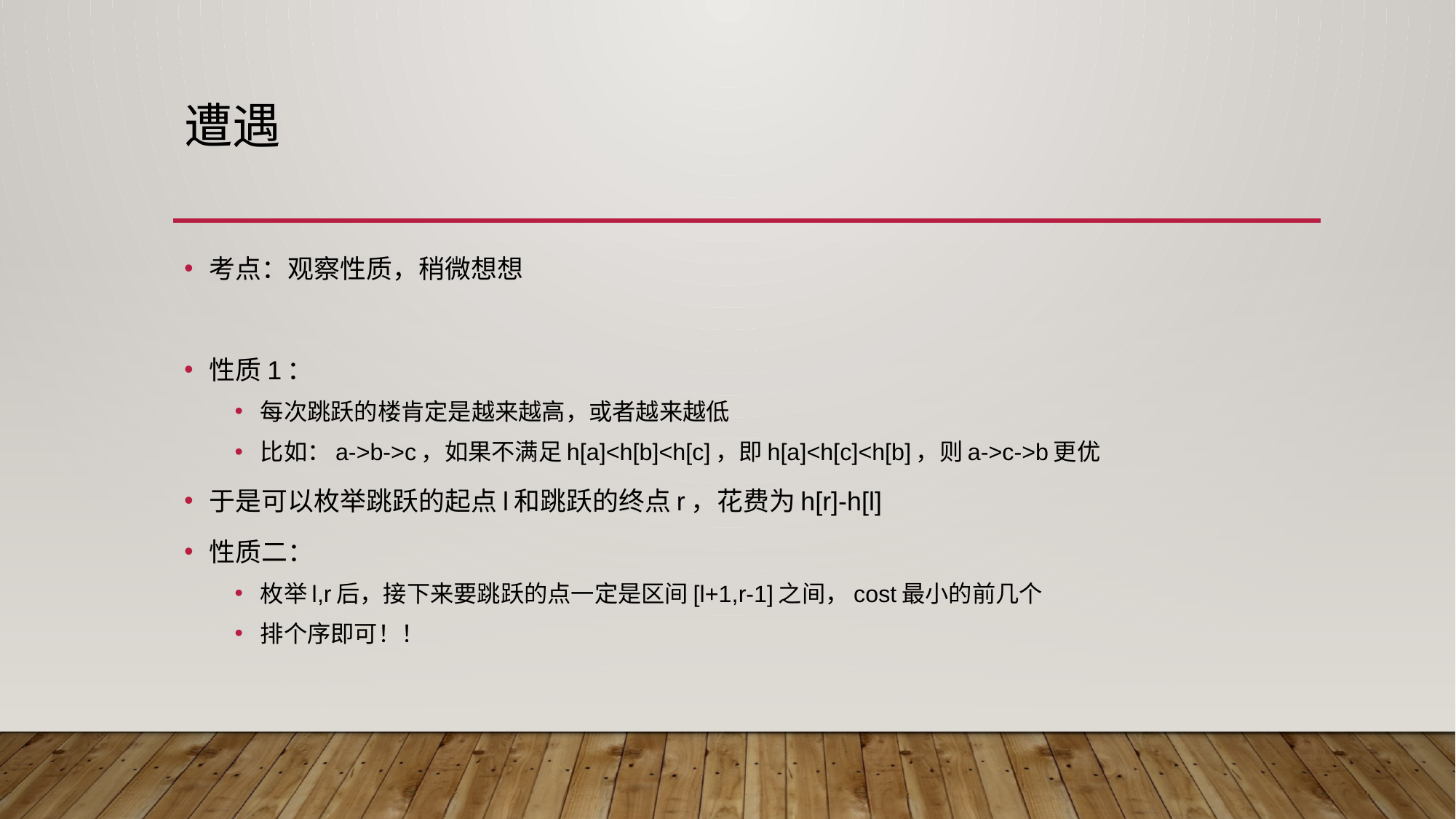

# 遭遇
考点：观察性质，稍微想想

性质1：
每次跳跃的楼肯定是越来越高，或者越来越低
比如：a->b->c，如果不满足h[a]<h[b]<h[c]，即h[a]<h[c]<h[b]，则a->c->b更优
于是可以枚举跳跃的起点l和跳跃的终点r，花费为h[r]-h[l]
性质二：
枚举l,r后，接下来要跳跃的点一定是区间[l+1,r-1]之间，cost最小的前几个
排个序即可！！